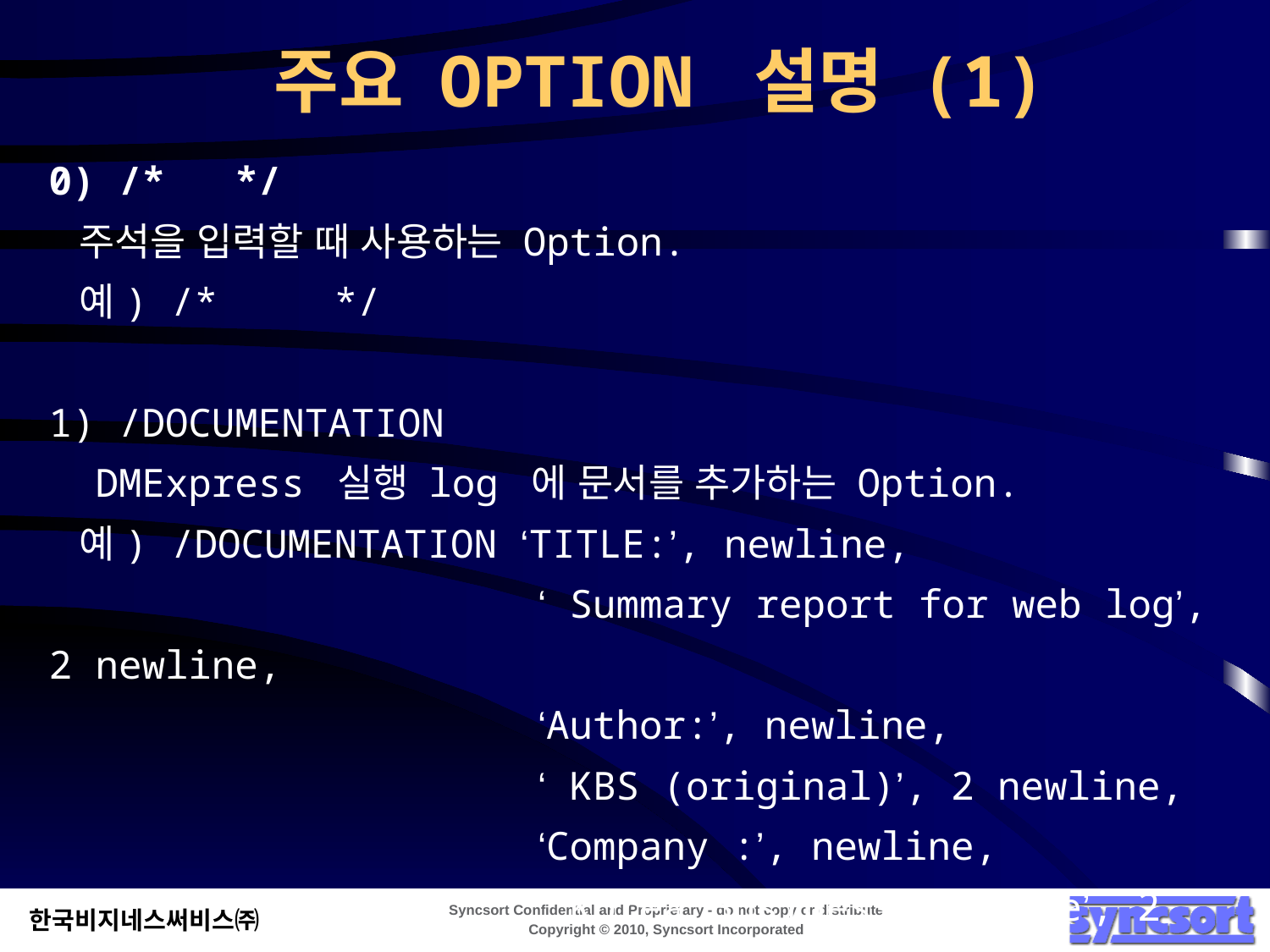

주요 OPTION 설명 (1)
0) /*   */
  주석을 입력할 때 사용하는 Option.
  예) /*     */

1) /DOCUMENTATION
  DMExpress 실행 log 에 문서를 추가하는 Option.
  예) /DOCUMENTATION ‘TITLE:’, newline,
                     ‘ Summary report for web log’, 2 newline,
                     ‘Author:’, newline,
                     ‘ KBS (original)’, 2 newline,
                     ‘Company :’, newline,
                     ‘ Korea Business Service’, 2 newline,